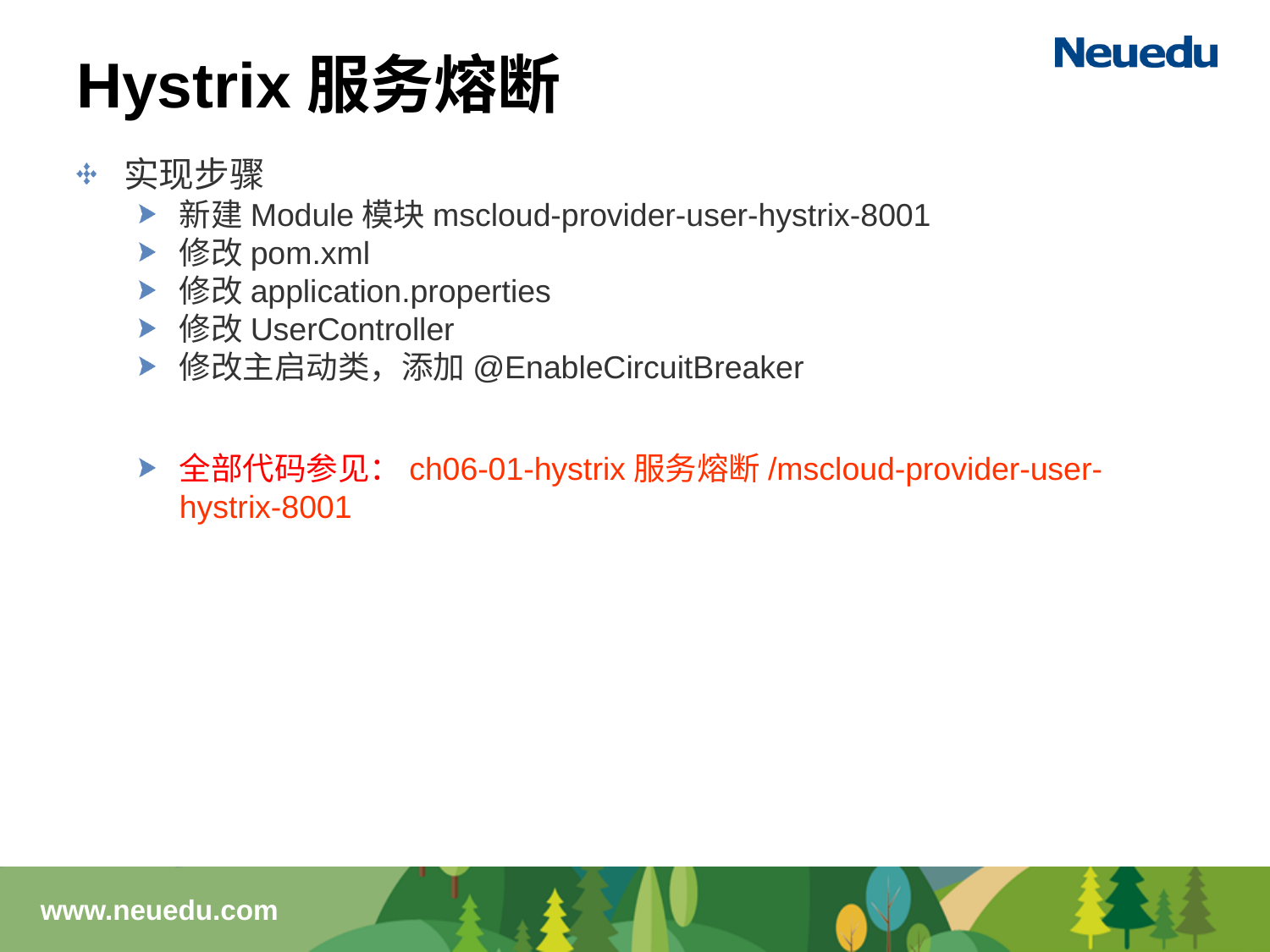

# Hystrix服务熔断
实现步骤
新建Module模块mscloud-provider-user-hystrix-8001
修改pom.xml
修改application.properties
修改UserController
修改主启动类，添加@EnableCircuitBreaker

全部代码参见：ch06-01-hystrix服务熔断/mscloud-provider-user-hystrix-8001